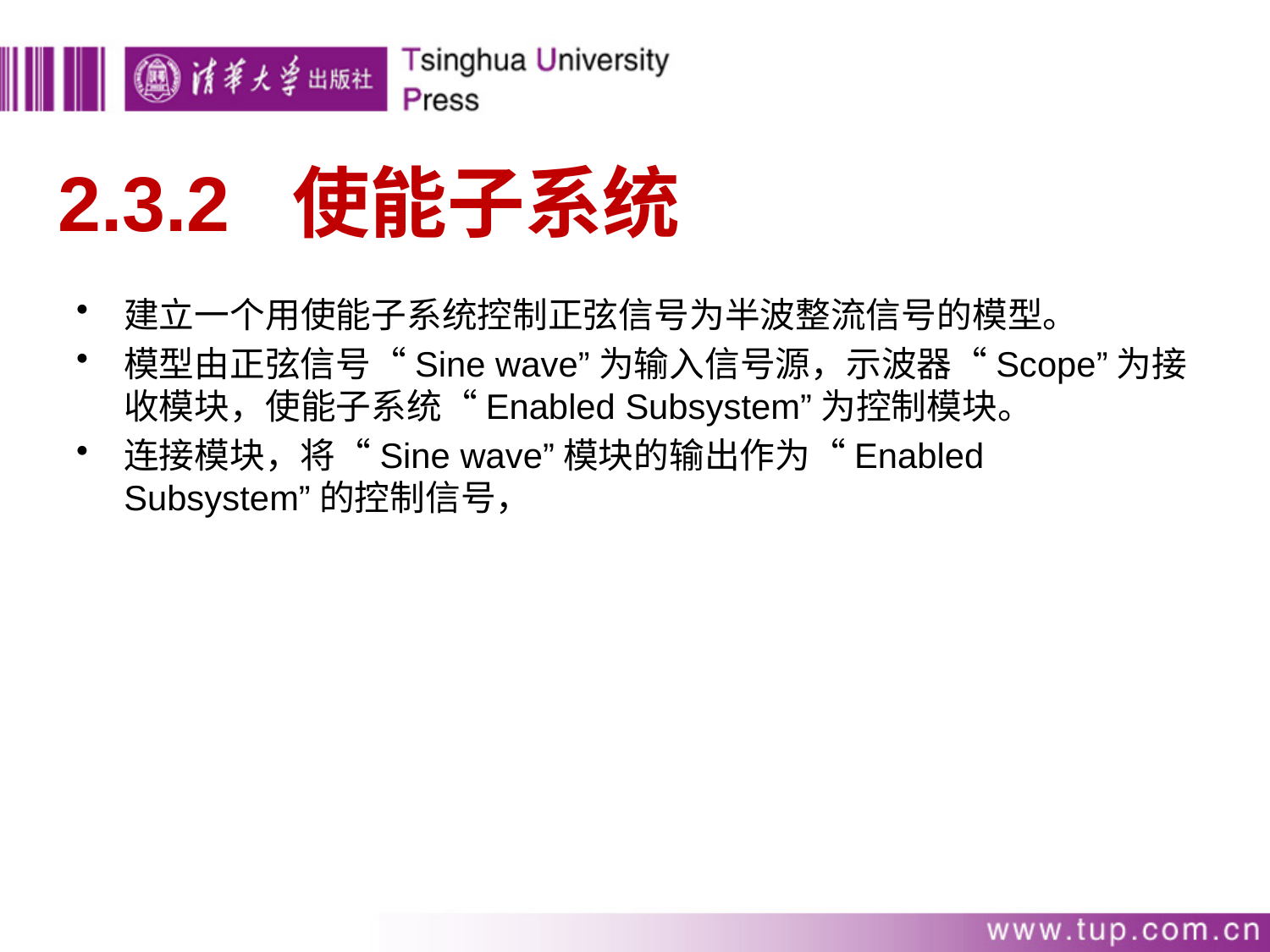

# 2.3.2  使能子系统
建立一个用使能子系统控制正弦信号为半波整流信号的模型。
模型由正弦信号“Sine wave”为输入信号源，示波器“Scope”为接收模块，使能子系统“Enabled Subsystem”为控制模块。
连接模块，将“Sine wave”模块的输出作为“Enabled Subsystem”的控制信号，